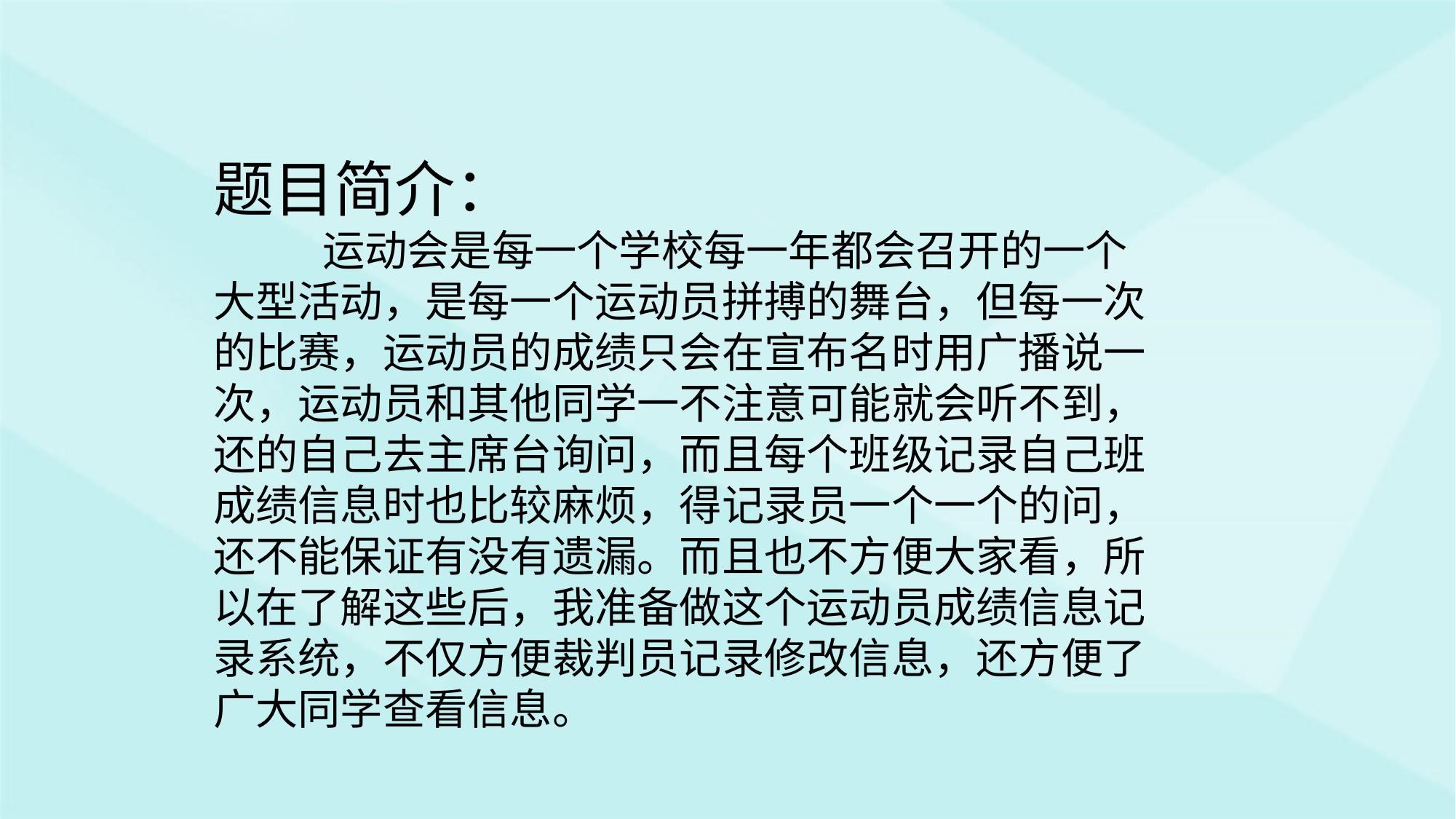

题目简介：
	运动会是每一个学校每一年都会召开的一个大型活动，是每一个运动员拼搏的舞台，但每一次的比赛，运动员的成绩只会在宣布名时用广播说一次，运动员和其他同学一不注意可能就会听不到，还的自己去主席台询问，而且每个班级记录自己班成绩信息时也比较麻烦，得记录员一个一个的问，还不能保证有没有遗漏。而且也不方便大家看，所以在了解这些后，我准备做这个运动员成绩信息记录系统，不仅方便裁判员记录修改信息，还方便了广大同学查看信息。